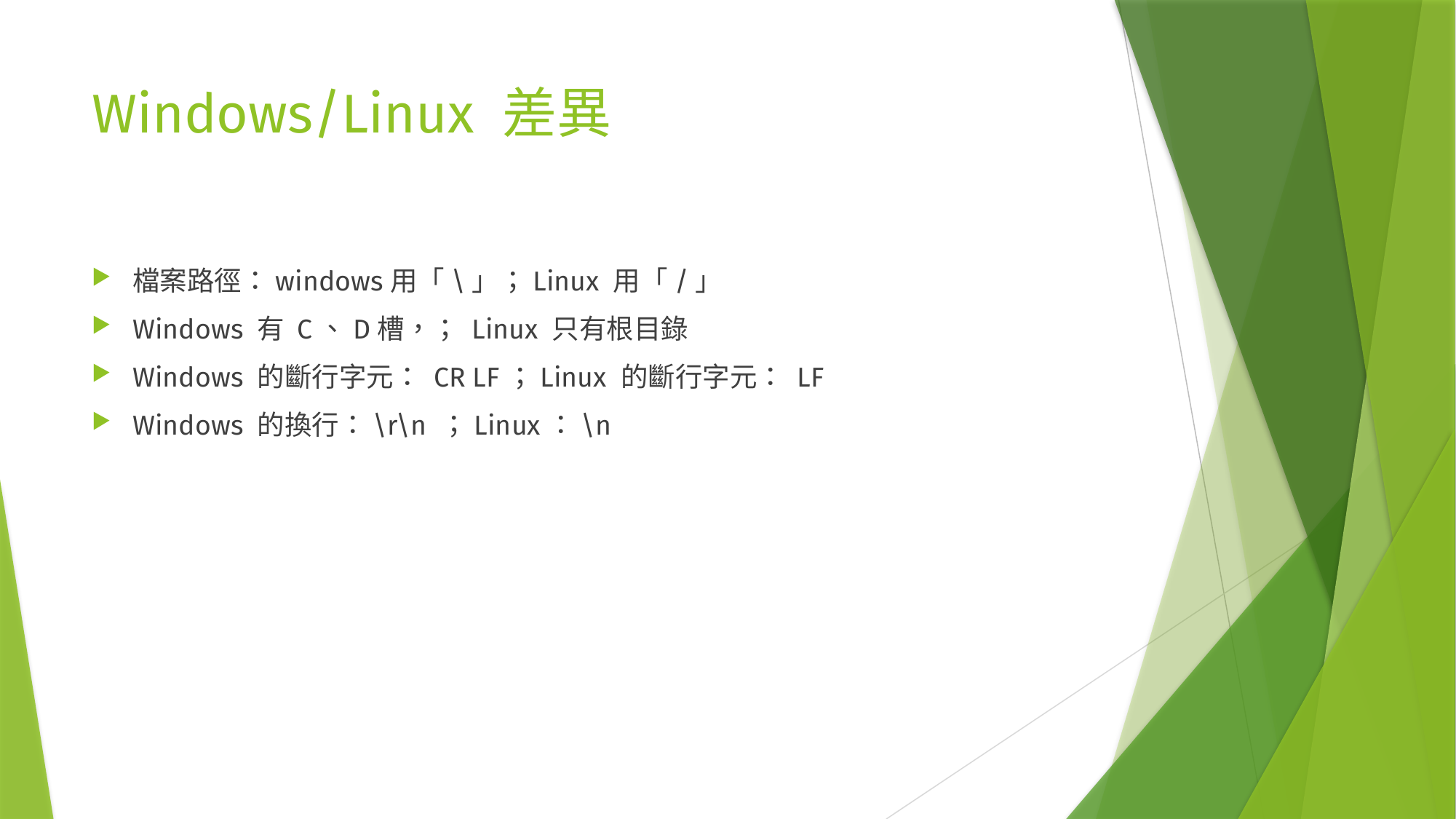

# Windows/Linux 差異
檔案路徑：windows用「\」；Linux 用「/」
Windows 有 C、D槽，； Linux 只有根目錄
Windows 的斷行字元： CR LF；Linux 的斷行字元： LF
Windows 的換行：\r\n ；Linux：\n